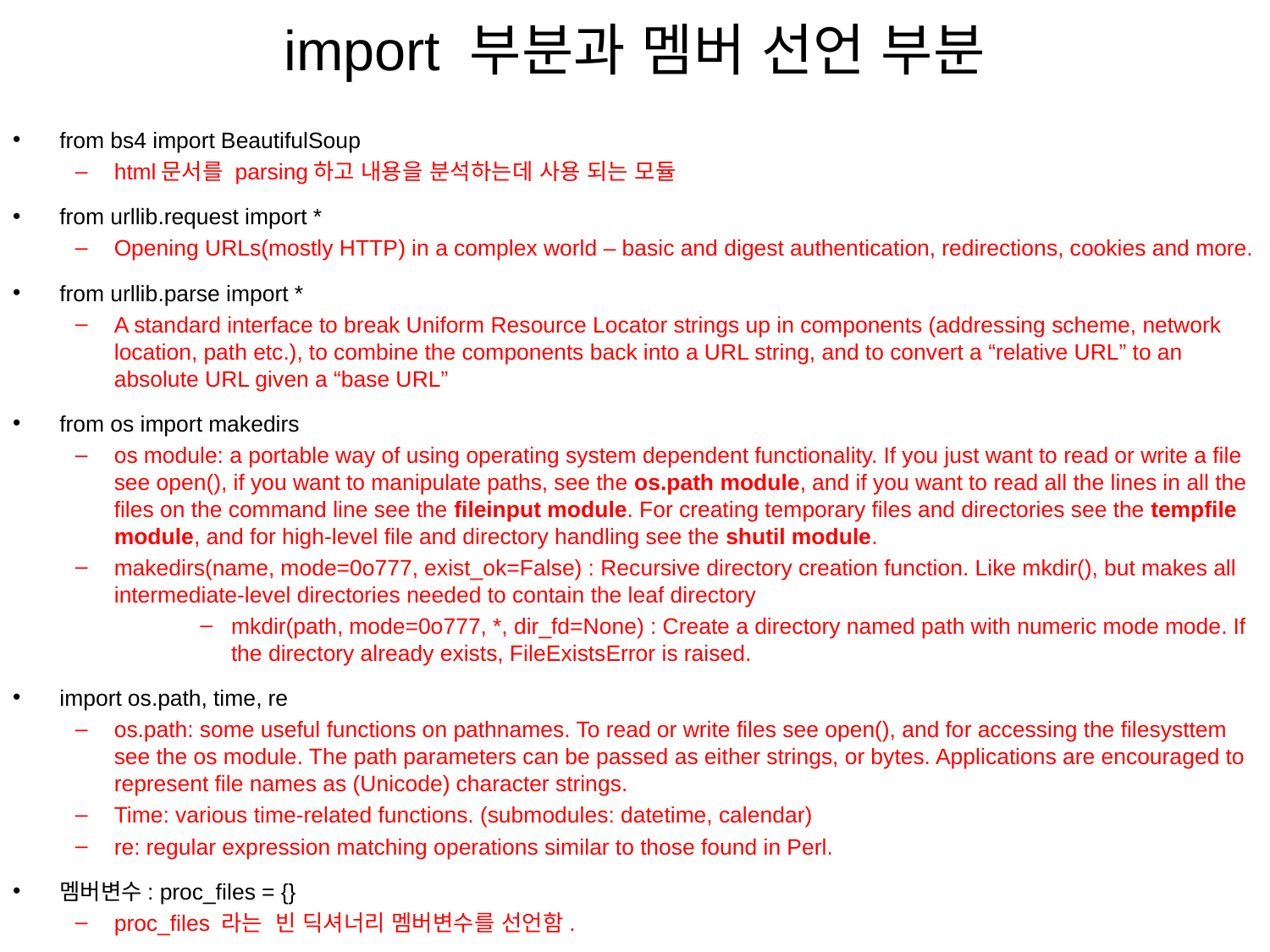

# import 부분과 멤버 선언 부분
from bs4 import BeautifulSoup
html문서를 parsing하고 내용을 분석하는데 사용 되는 모듈
from urllib.request import *
Opening URLs(mostly HTTP) in a complex world – basic and digest authentication, redirections, cookies and more.
from urllib.parse import *
A standard interface to break Uniform Resource Locator strings up in components (addressing scheme, network location, path etc.), to combine the components back into a URL string, and to convert a “relative URL” to an absolute URL given a “base URL”
from os import makedirs
os module: a portable way of using operating system dependent functionality. If you just want to read or write a file see open(), if you want to manipulate paths, see the os.path module, and if you want to read all the lines in all the files on the command line see the fileinput module. For creating temporary files and directories see the tempfile module, and for high-level file and directory handling see the shutil module.
makedirs(name, mode=0o777, exist_ok=False) : Recursive directory creation function. Like mkdir(), but makes all intermediate-level directories needed to contain the leaf directory
mkdir(path, mode=0o777, *, dir_fd=None) : Create a directory named path with numeric mode mode. If the directory already exists, FileExistsError is raised.
import os.path, time, re
os.path: some useful functions on pathnames. To read or write files see open(), and for accessing the filesysttem see the os module. The path parameters can be passed as either strings, or bytes. Applications are encouraged to represent file names as (Unicode) character strings.
Time: various time-related functions. (submodules: datetime, calendar)
re: regular expression matching operations similar to those found in Perl.
멤버변수: proc_files = {}
proc_files 라는  빈 딕셔너리 멤버변수를 선언함.